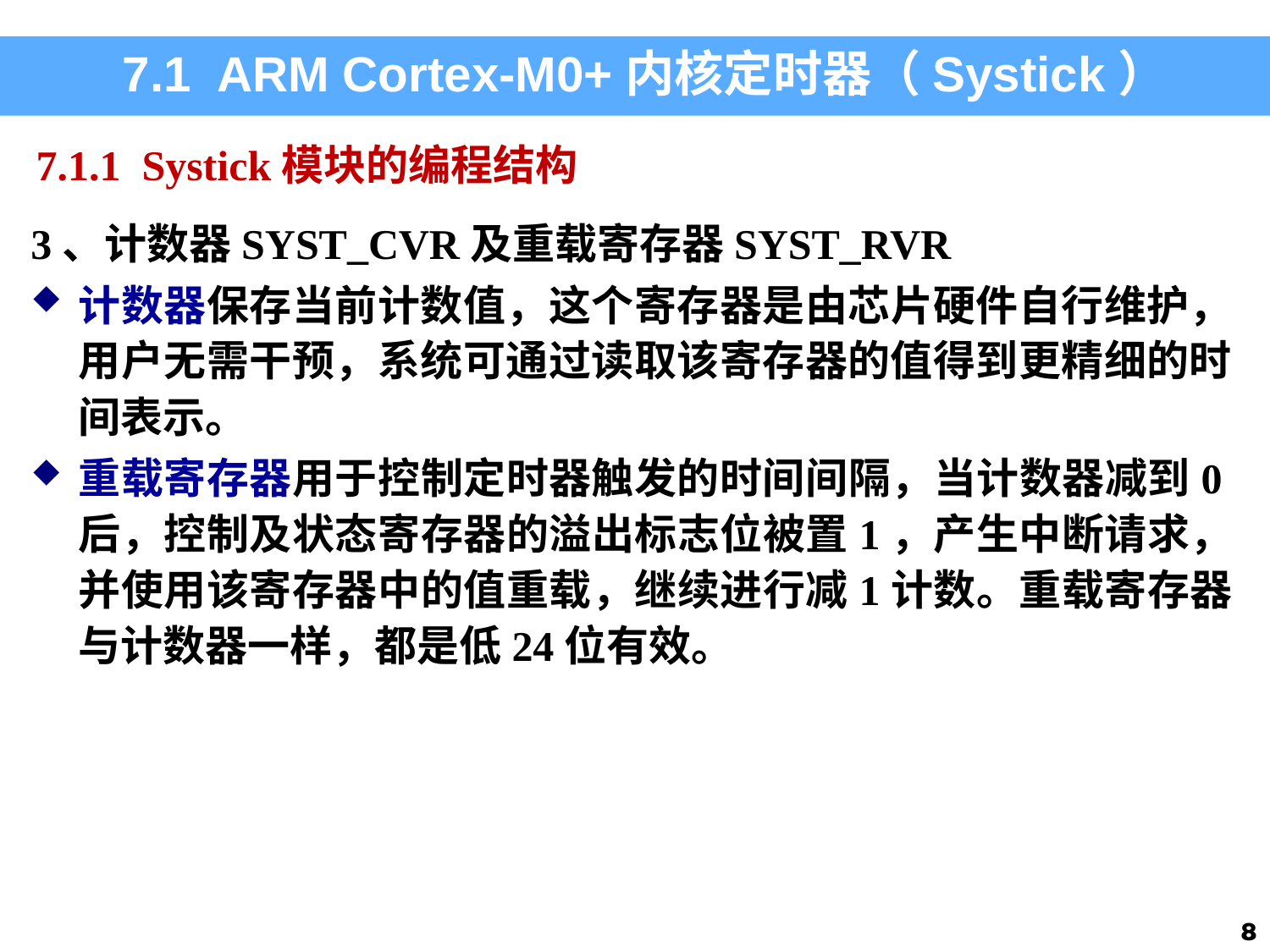

7.1  ARM Cortex-M0+内核定时器（Systick）
7.1.1  Systick模块的编程结构
3、计数器SYST_CVR及重载寄存器SYST_RVR
计数器保存当前计数值，这个寄存器是由芯片硬件自行维护，用户无需干预，系统可通过读取该寄存器的值得到更精细的时间表示。
重载寄存器用于控制定时器触发的时间间隔，当计数器减到0后，控制及状态寄存器的溢出标志位被置1，产生中断请求，并使用该寄存器中的值重载，继续进行减1计数。重载寄存器与计数器一样，都是低24位有效。
8